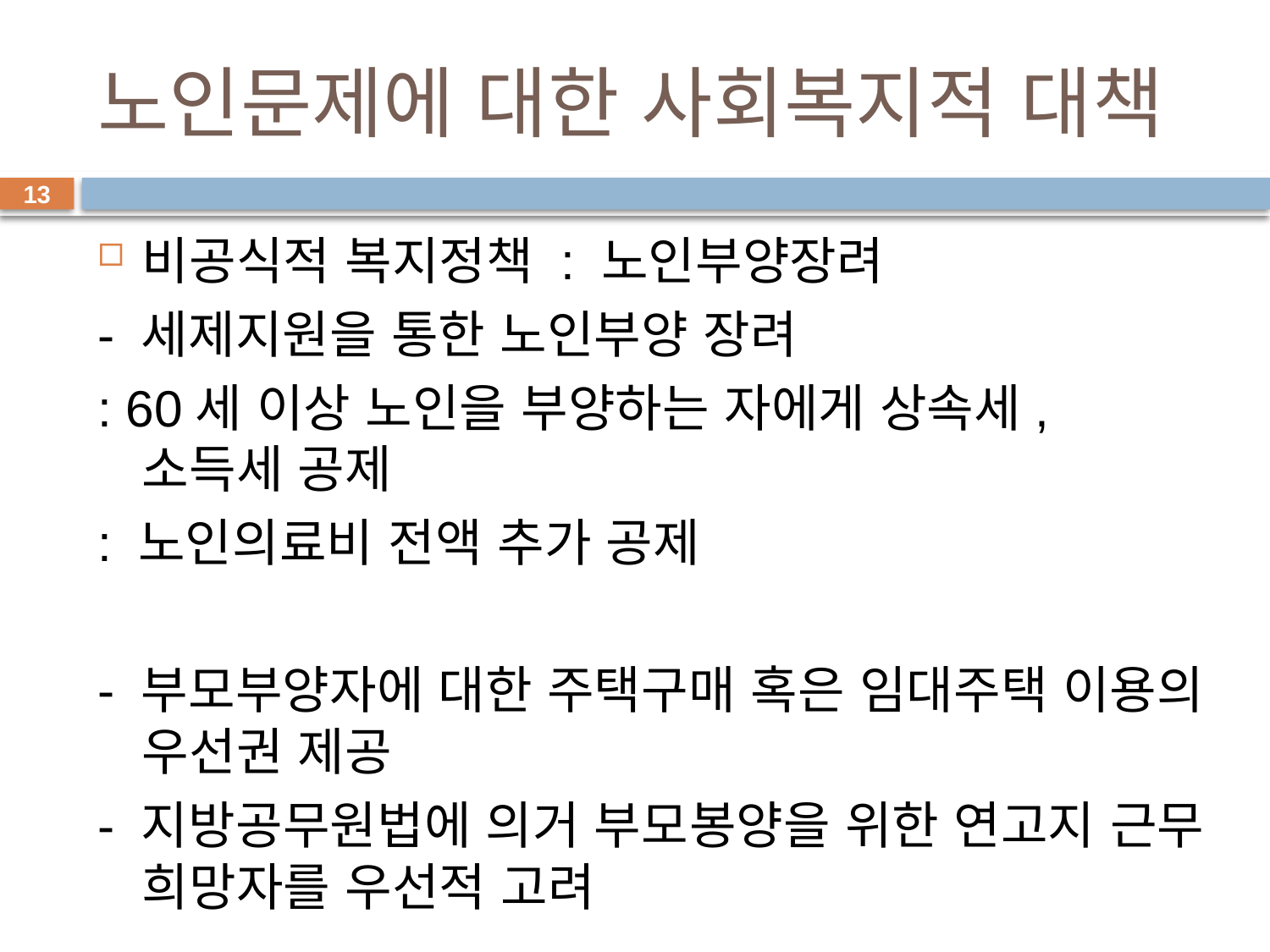

# 노인문제에 대한 사회복지적 대책
13
비공식적 복지정책 : 노인부양장려
- 세제지원을 통한 노인부양 장려
: 60세 이상 노인을 부양하는 자에게 상속세, 소득세 공제
: 노인의료비 전액 추가 공제

- 부모부양자에 대한 주택구매 혹은 임대주택 이용의 우선권 제공
- 지방공무원법에 의거 부모봉양을 위한 연고지 근무 희망자를 우선적 고려